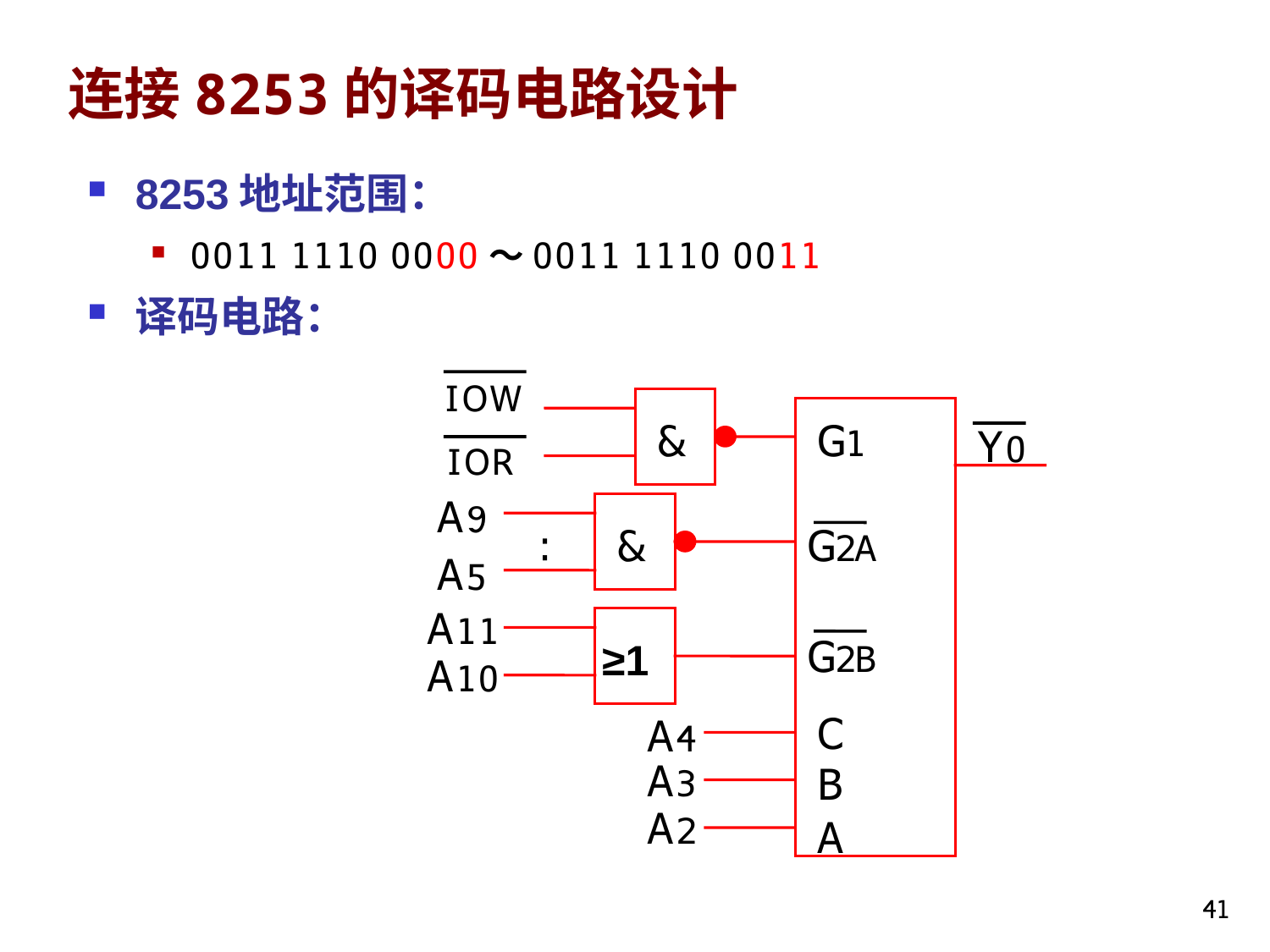

# 连接8253的译码电路设计
8253地址范围：
0011 1110 0000～0011 1110 0011
译码电路：
IOW

&

G1

IOR

A9

&

:
G2A

A5

A11

≥1
G2B

A10

C
A4

A3
B

A2
A

Y0

41